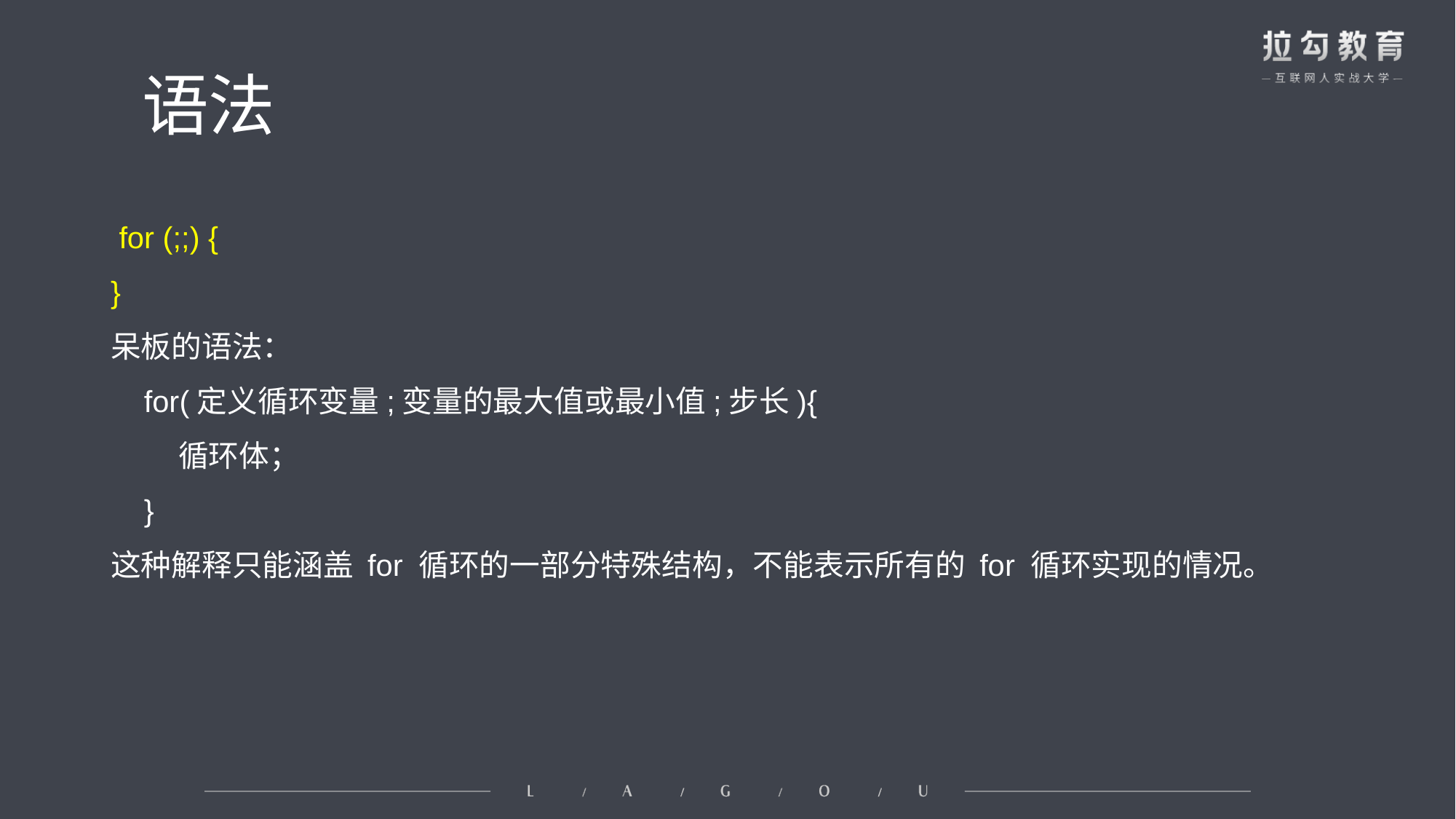

# 语法
 for (;;) {
}
呆板的语法：
    for(定义循环变量;变量的最大值或最小值;步长){
         循环体；
    }
这种解释只能涵盖 for 循环的一部分特殊结构，不能表示所有的 for 循环实现的情况。